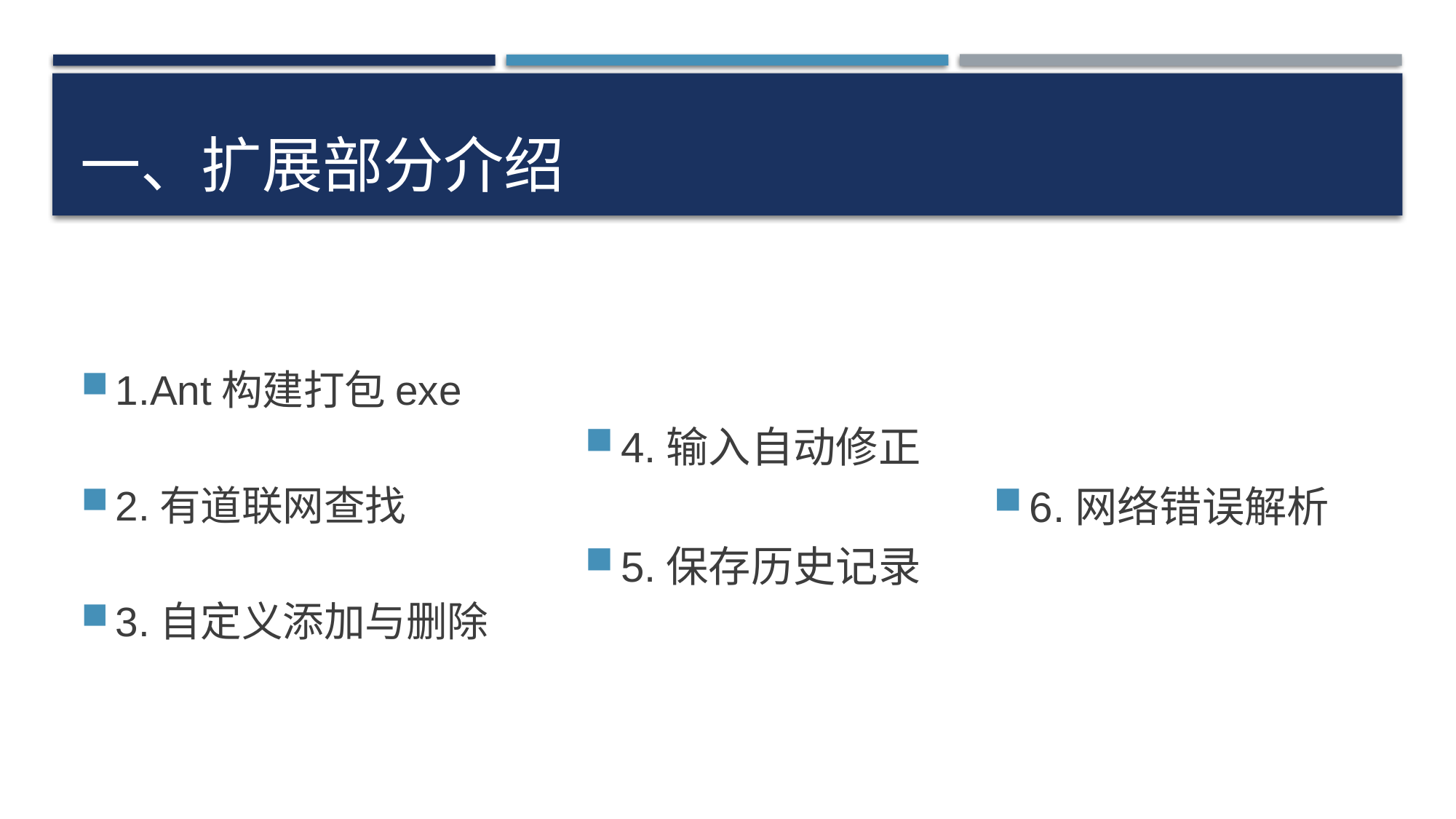

# 一、扩展部分介绍
4.输入自动修正
5.保存历史记录
6.网络错误解析
1.Ant构建打包exe
2.有道联网查找
3.自定义添加与删除